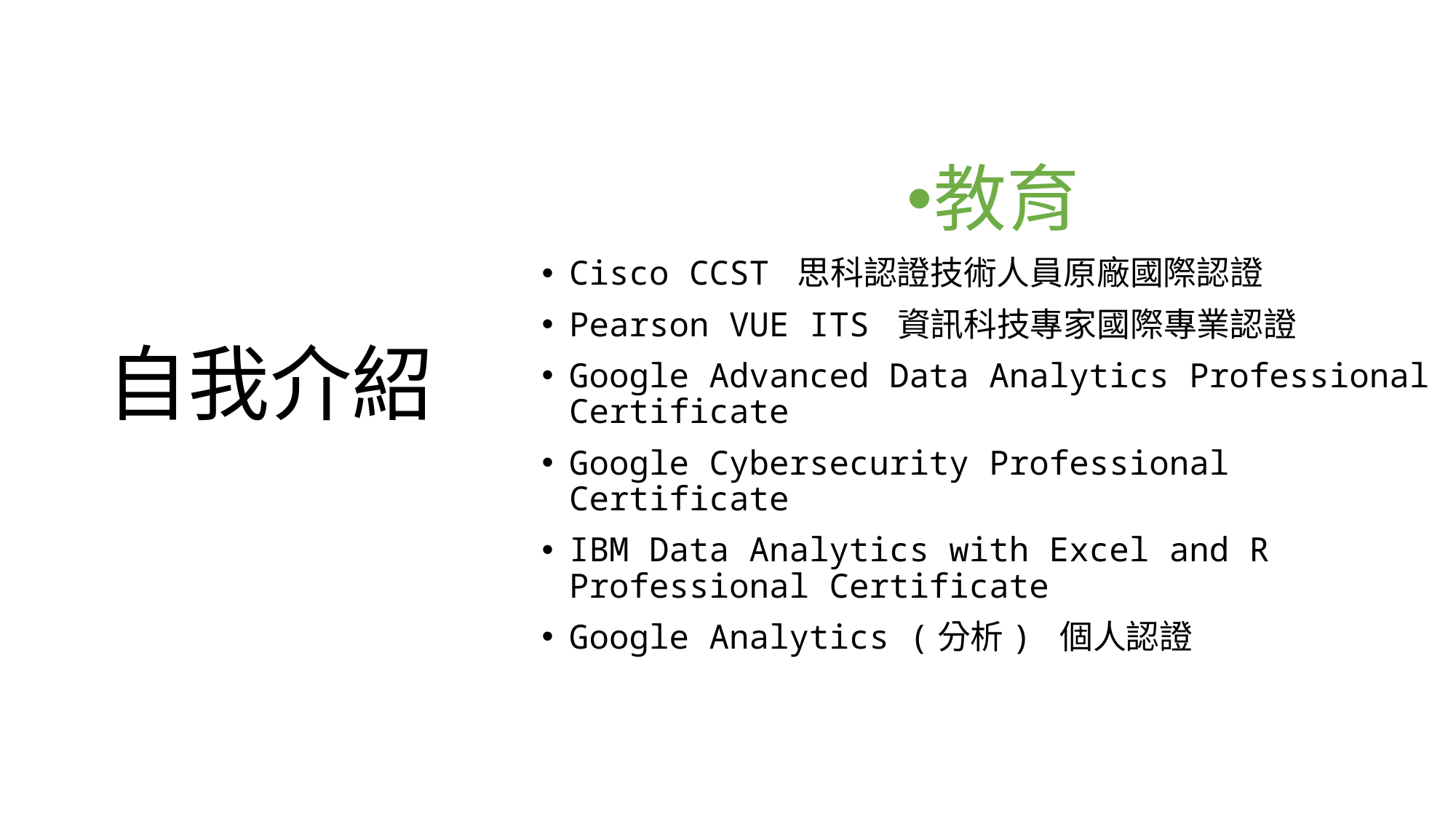

教育
Cisco CCST 思科認證技術人員原廠國際認證
Pearson VUE ITS 資訊科技專家國際專業認證
Google Advanced Data Analytics Professional Certificate
Google Cybersecurity Professional Certificate
IBM Data Analytics with Excel and R Professional Certificate
Google Analytics (分析) 個人認證
# 自我介紹